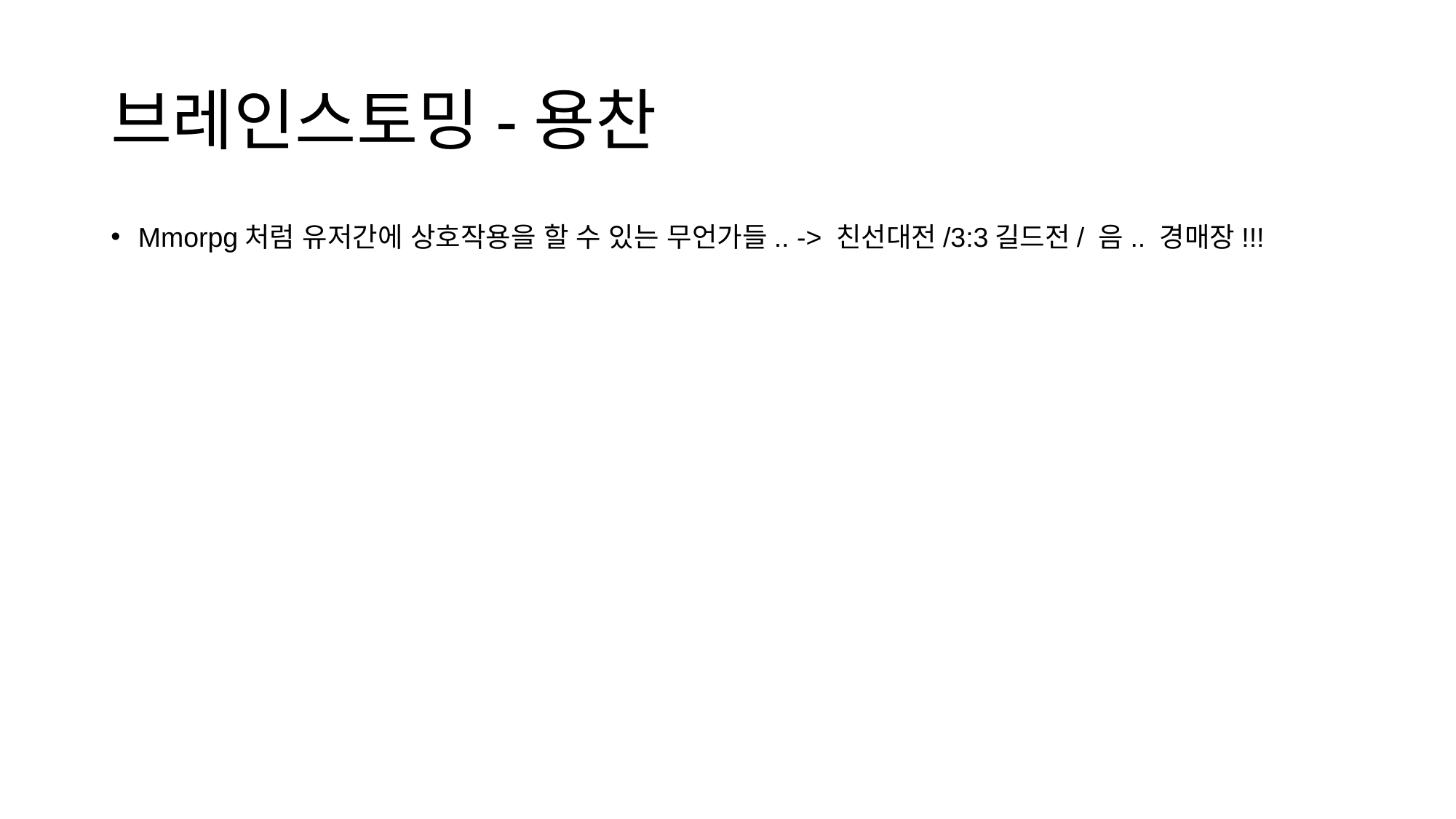

# 브레인스토밍-용찬
Mmorpg처럼 유저간에 상호작용을 할 수 있는 무언가들.. -> 친선대전/3:3길드전/ 음.. 경매장!!!